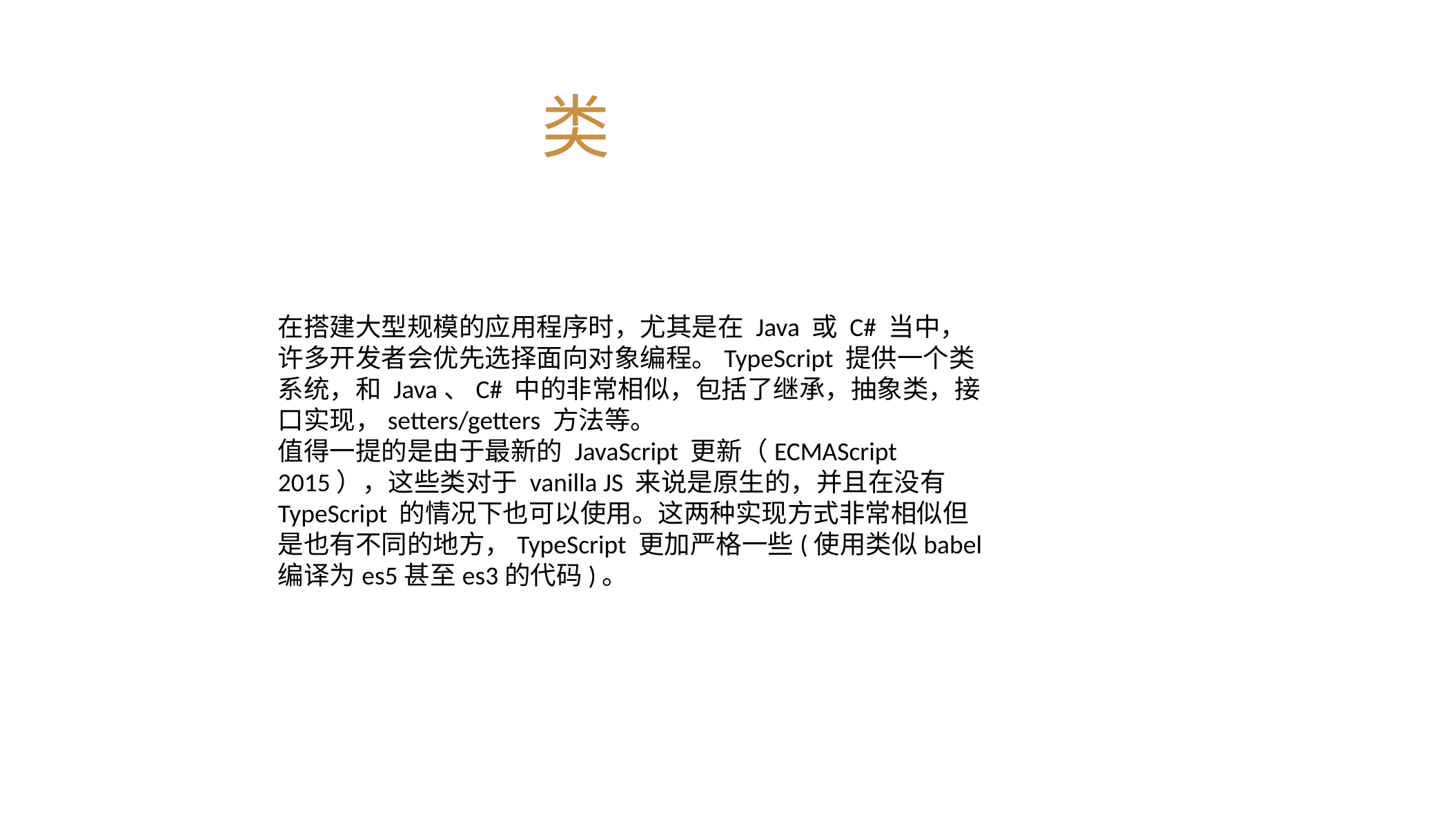

类
在搭建大型规模的应用程序时，尤其是在 Java 或 C# 当中，许多开发者会优先选择面向对象编程。TypeScript 提供一个类系统，和 Java、C# 中的非常相似，包括了继承，抽象类，接口实现，setters/getters 方法等。
值得一提的是由于最新的 JavaScript 更新（ECMAScript 2015），这些类对于 vanilla JS 来说是原生的，并且在没有 TypeScript 的情况下也可以使用。这两种实现方式非常相似但是也有不同的地方，TypeScript 更加严格一些(使用类似babel编译为es5甚至es3的代码)。
PART